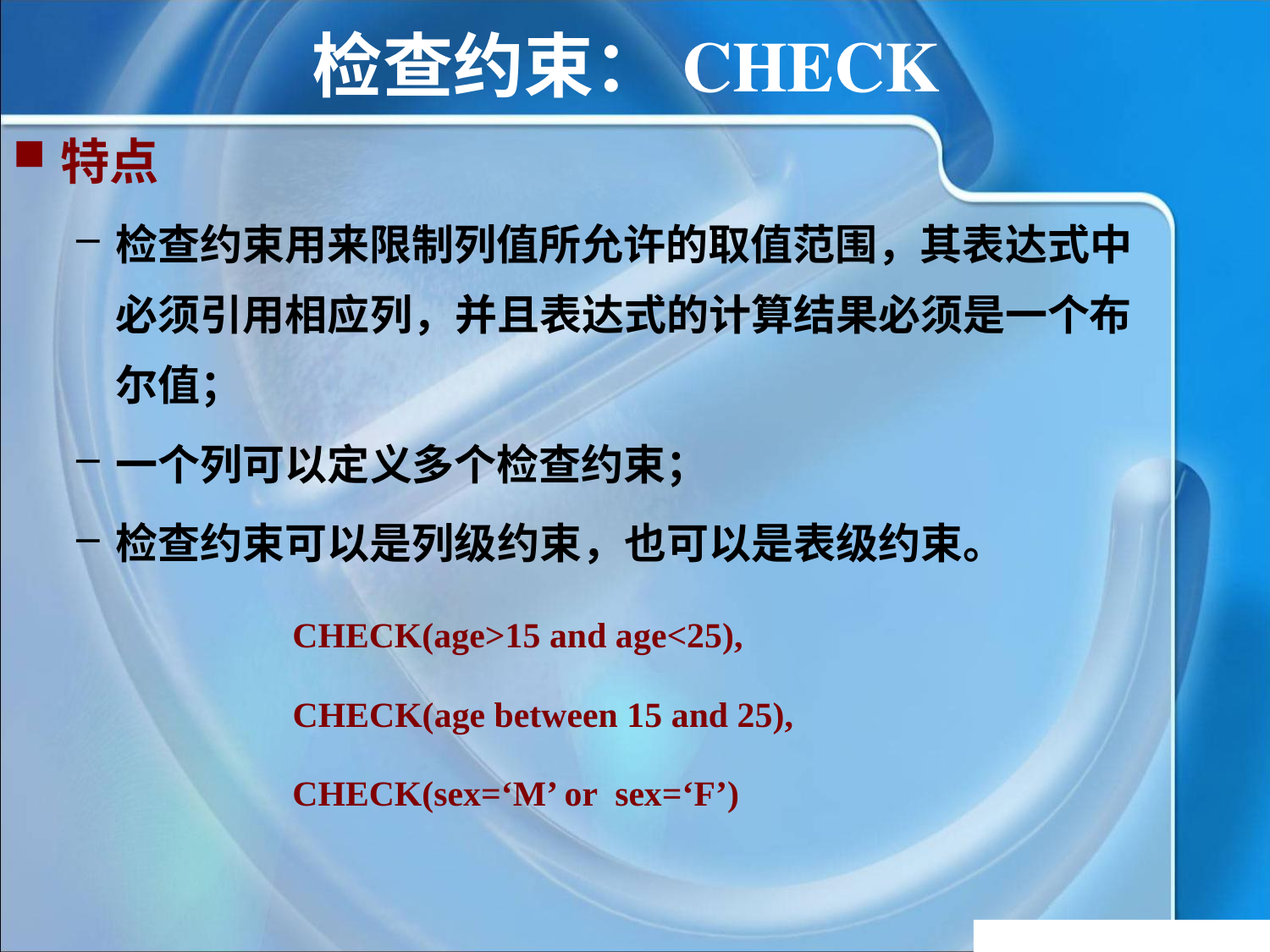

# 检查约束：CHECK
特点
检查约束用来限制列值所允许的取值范围，其表达式中必须引用相应列，并且表达式的计算结果必须是一个布尔值；
一个列可以定义多个检查约束；
检查约束可以是列级约束，也可以是表级约束。
CHECK(age>15 and age<25),
CHECK(age between 15 and 25),
CHECK(sex=‘M’ or  sex=‘F’)
26